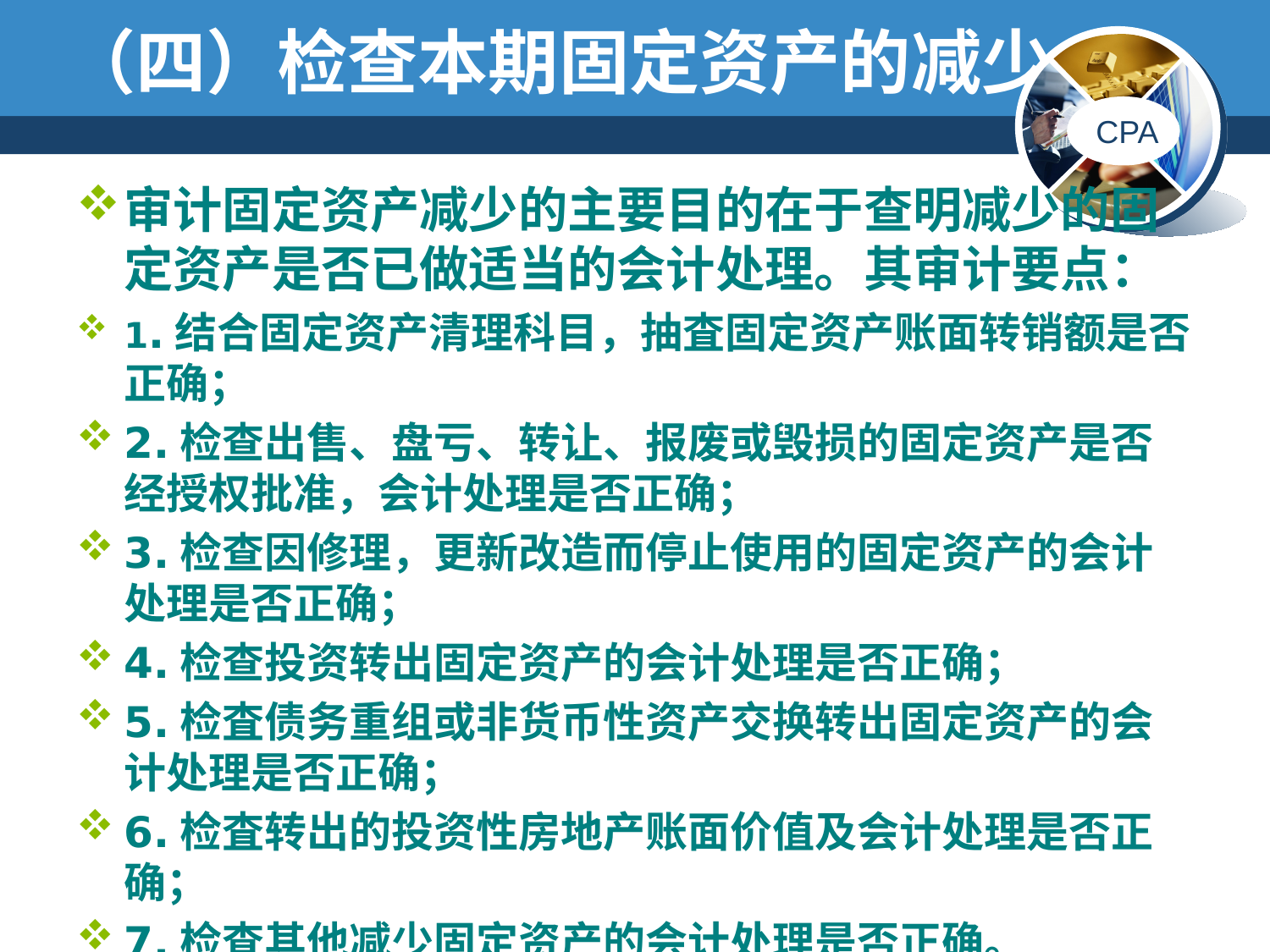

# （四）检查本期固定资产的减少
审计固定资产减少的主要目的在于查明减少的固定资产是否已做适当的会计处理。其审计要点：
1.结合固定资产清理科目，抽査固定资产账面转销额是否正确；
2.检查出售、盘亏、转让、报废或毁损的固定资产是否经授权批准，会计处理是否正确；
3.检查因修理，更新改造而停止使用的固定资产的会计处理是否正确；
4.检查投资转出固定资产的会计处理是否正确；
5.检査债务重组或非货币性资产交换转出固定资产的会计处理是否正确；
6.检査转出的投资性房地产账面价值及会计处理是否正确；
7.检查其他减少固定资产的会计处理是否正确。